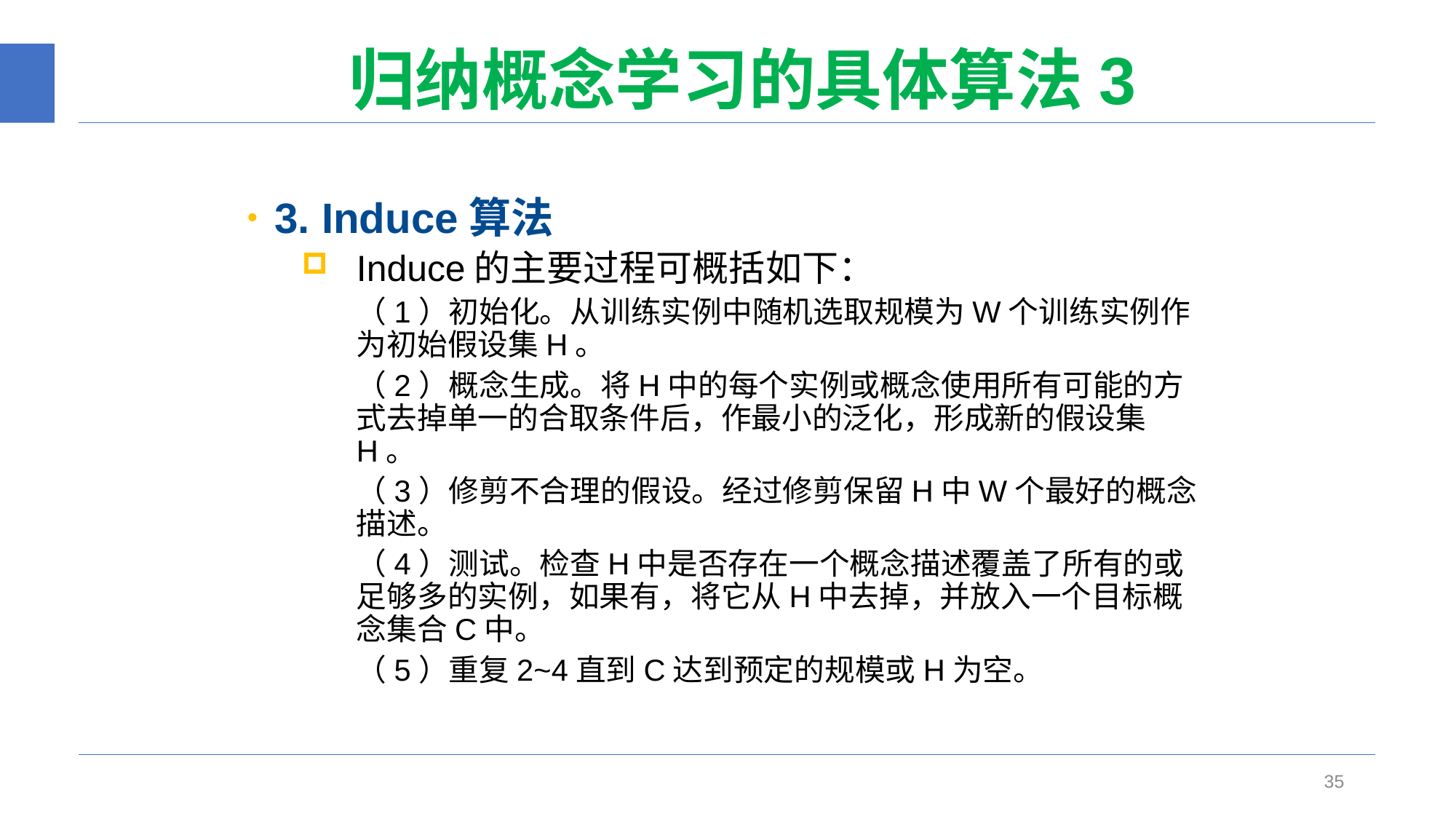

# 归纳概念学习的具体算法3
3. Induce算法
Induce的主要过程可概括如下：
（1）初始化。从训练实例中随机选取规模为W个训练实例作为初始假设集H。
（2）概念生成。将H中的每个实例或概念使用所有可能的方式去掉单一的合取条件后，作最小的泛化，形成新的假设集H。
（3）修剪不合理的假设。经过修剪保留H中W个最好的概念描述。
（4）测试。检查H中是否存在一个概念描述覆盖了所有的或足够多的实例，如果有，将它从H中去掉，并放入一个目标概念集合C中。
（5）重复2~4直到C达到预定的规模或H为空。
35